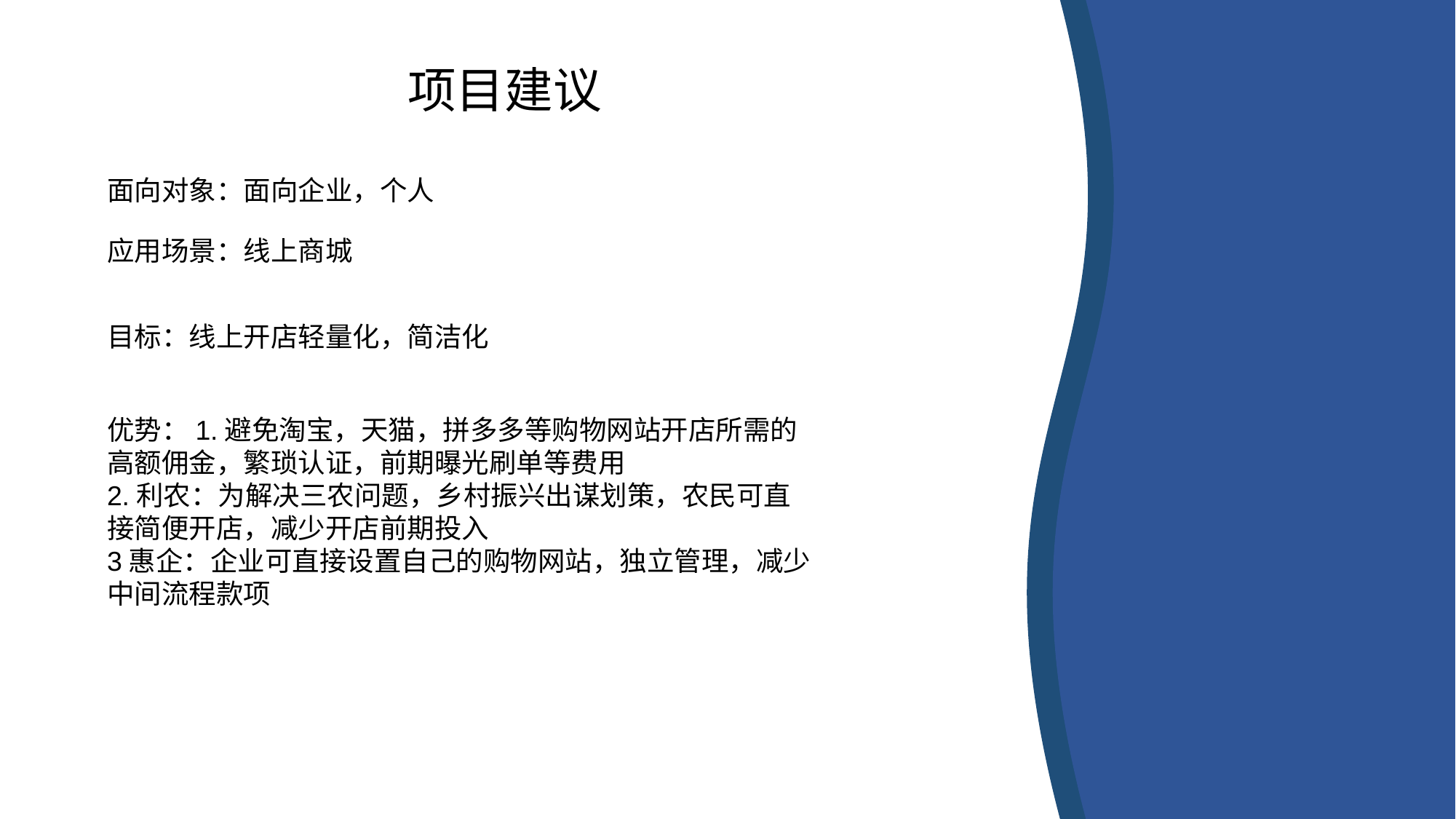

项目建议
面向对象：面向企业，个人
应用场景：线上商城
目标：线上开店轻量化，简洁化
优势：1.避免淘宝，天猫，拼多多等购物网站开店所需的高额佣金，繁琐认证，前期曝光刷单等费用
2.利农：为解决三农问题，乡村振兴出谋划策，农民可直接简便开店，减少开店前期投入
3惠企：企业可直接设置自己的购物网站，独立管理，减少中间流程款项